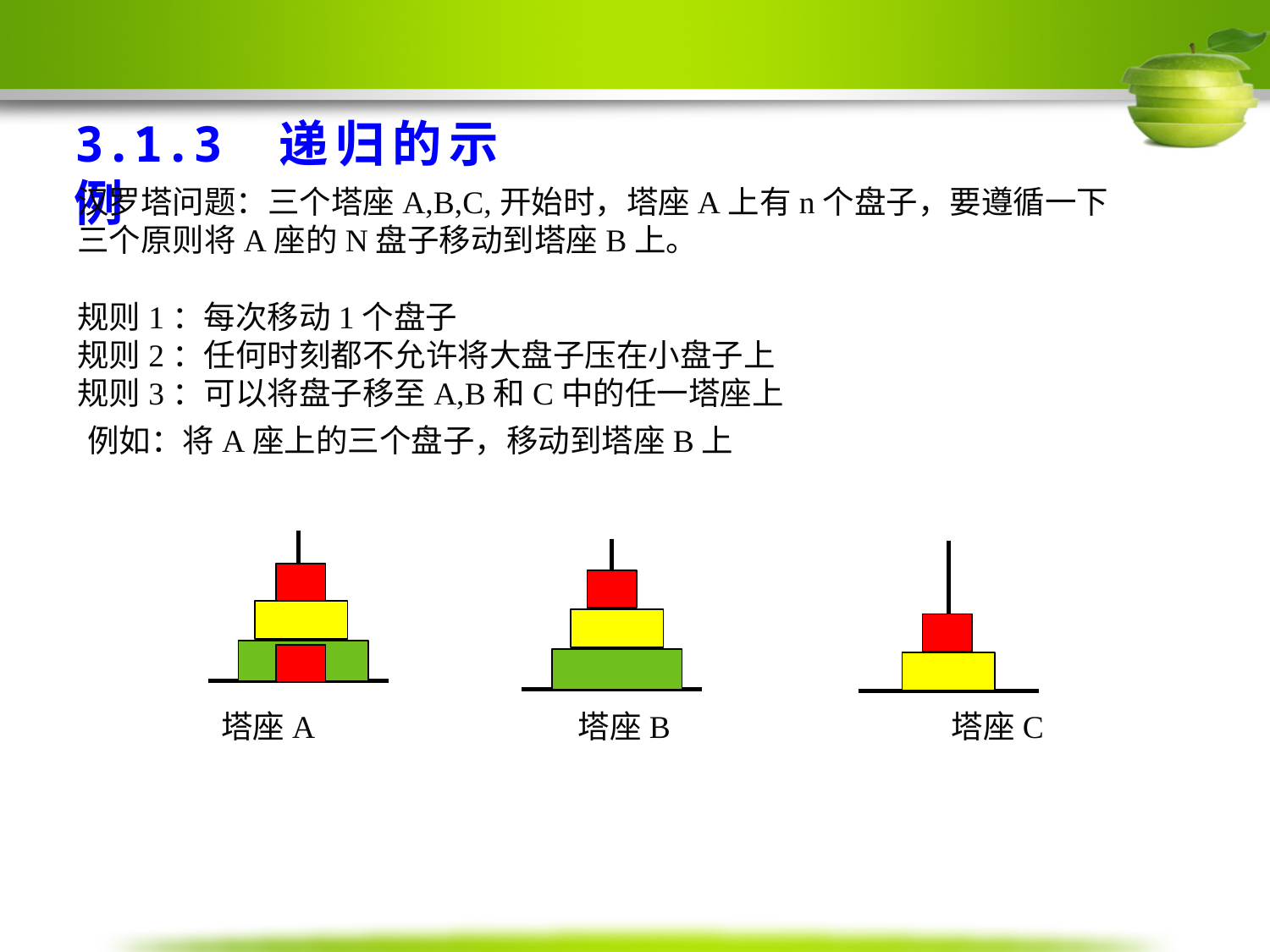

3.1.3 递归的示例
汉罗塔问题：三个塔座A,B,C,开始时，塔座A上有n个盘子，要遵循一下三个原则将A座的N盘子移动到塔座B上。
规则1：每次移动1个盘子
规则2：任何时刻都不允许将大盘子压在小盘子上
规则3：可以将盘子移至A,B和C中的任一塔座上
例如：将A座上的三个盘子，移动到塔座B上

塔座A                                塔座B                                  塔座C